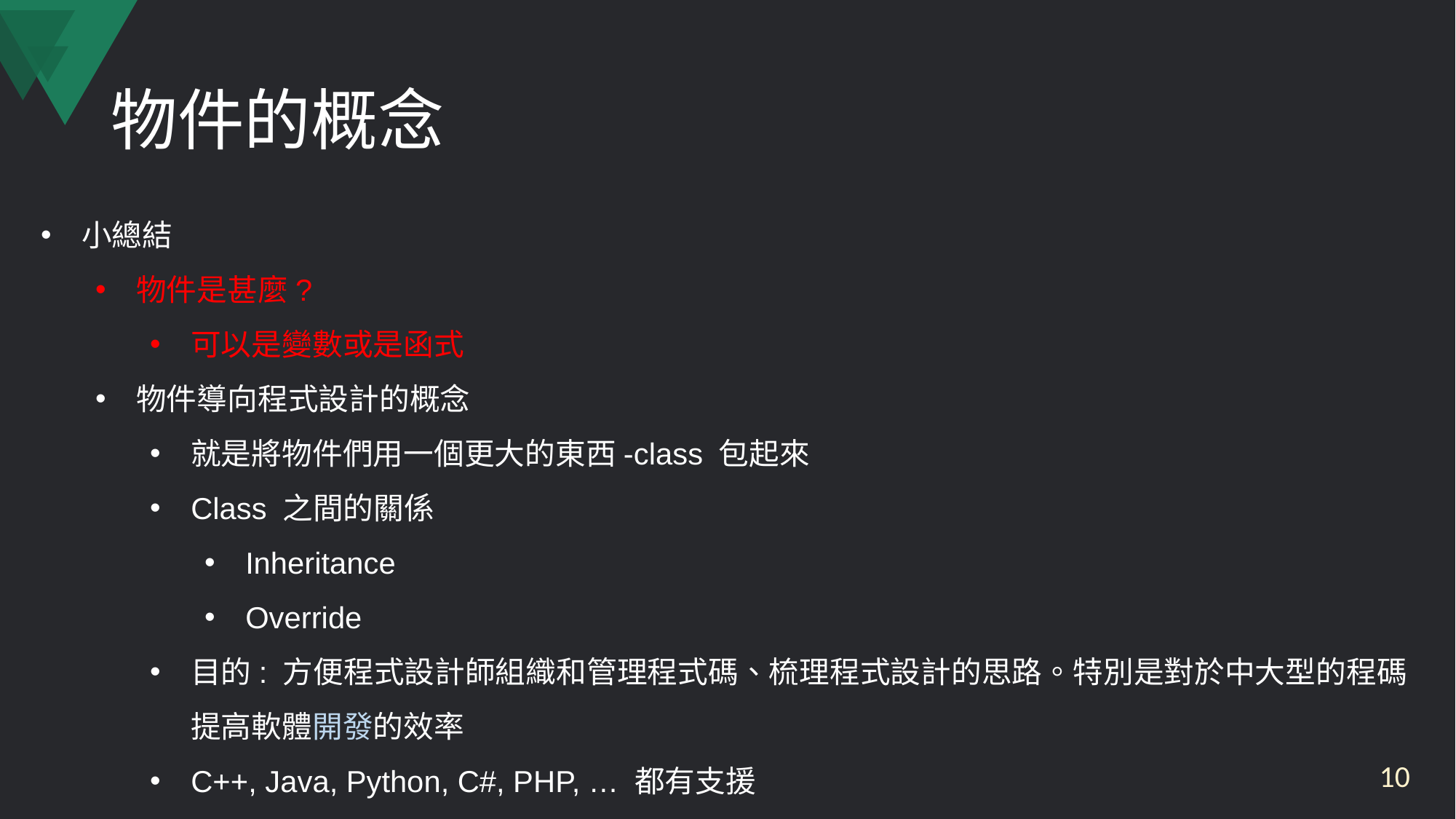

# 物件的概念
小總結
物件是甚麼?
可以是變數或是函式
物件導向程式設計的概念
就是將物件們用一個更大的東西-class 包起來
Class 之間的關係
Inheritance
Override
目的: 方便程式設計師組織和管理程式碼、梳理程式設計的思路。特別是對於中大型的程碼提高軟體開發的效率
C++, Java, Python, C#, PHP, … 都有支援
10